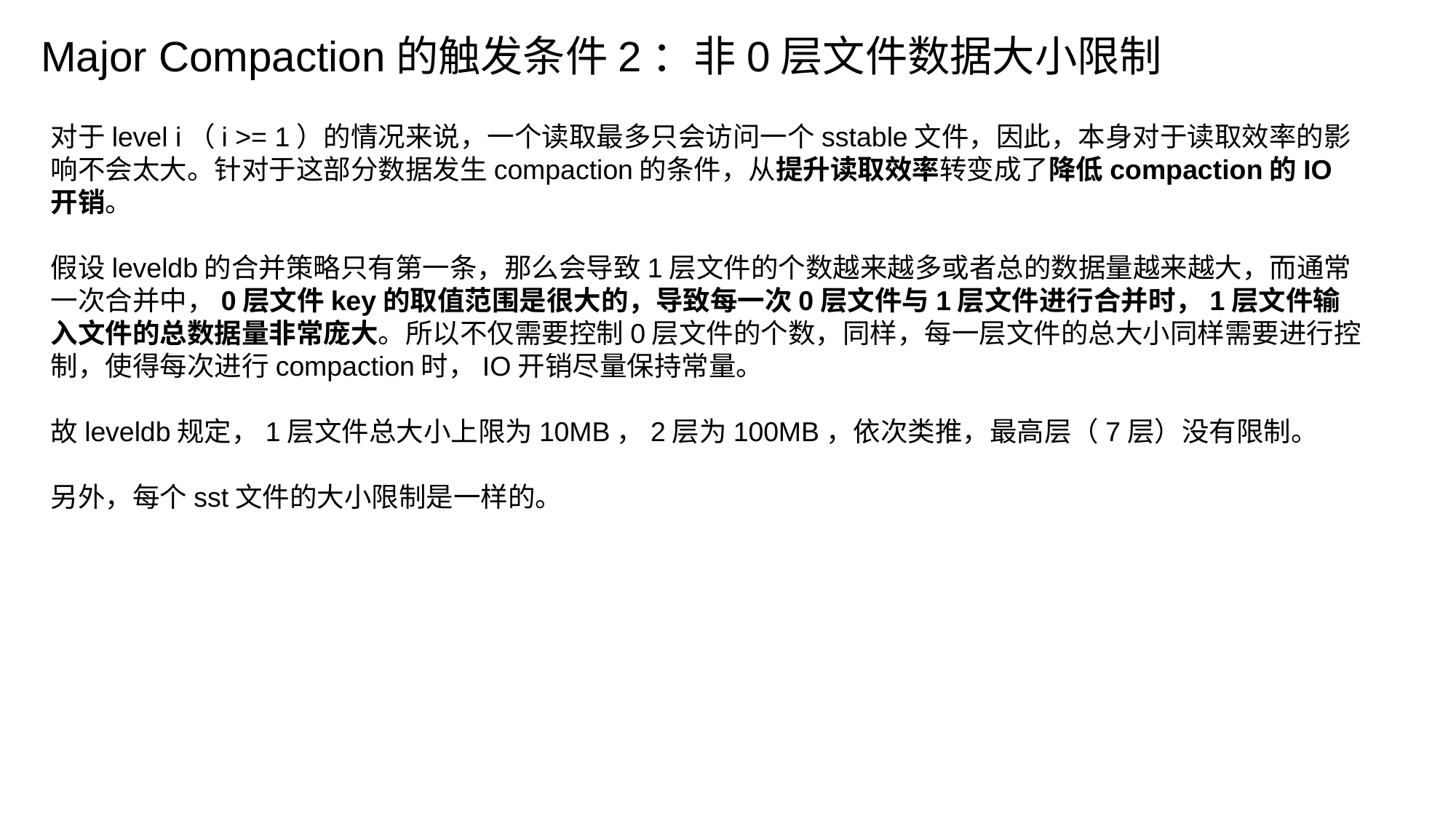

Major Compaction的触发条件2：非0层文件数据大小限制
对于level i（i >= 1）的情况来说，一个读取最多只会访问一个sstable文件，因此，本身对于读取效率的影响不会太大。针对于这部分数据发生compaction的条件，从提升读取效率转变成了降低compaction的IO开销。

假设leveldb的合并策略只有第一条，那么会导致1层文件的个数越来越多或者总的数据量越来越大，而通常一次合并中，0层文件key的取值范围是很大的，导致每一次0层文件与1层文件进行合并时，1层文件输入文件的总数据量非常庞大。所以不仅需要控制0层文件的个数，同样，每一层文件的总大小同样需要进行控制，使得每次进行compaction时，IO开销尽量保持常量。

故leveldb规定，1层文件总大小上限为10MB，2层为100MB，依次类推，最高层（7层）没有限制。

另外，每个sst文件的大小限制是一样的。